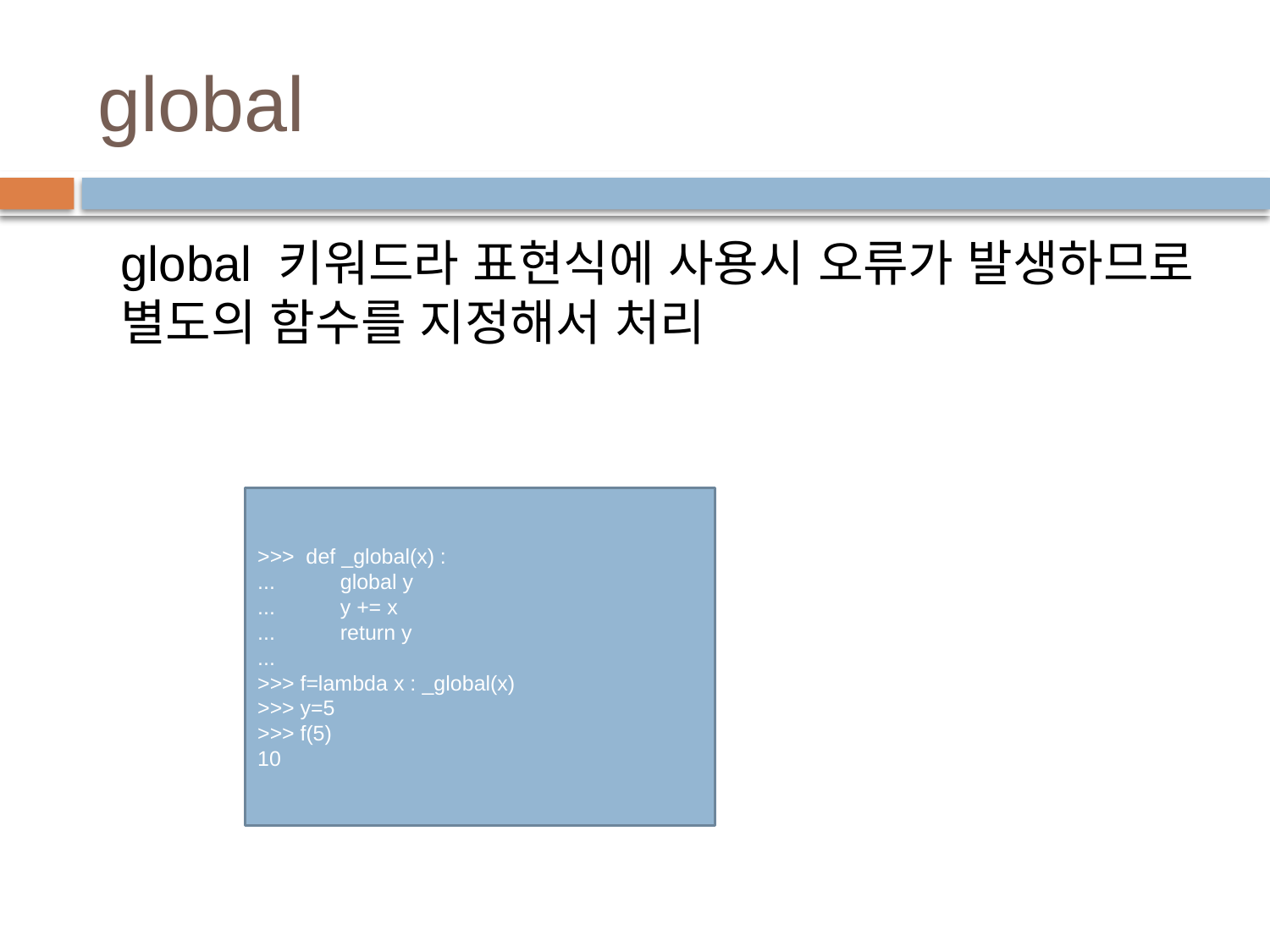

# global
global 키워드라 표현식에 사용시 오류가 발생하므로 별도의 함수를 지정해서 처리
>>>  def _global(x) :
...           global y
...           y += x
...           return y
...
>>> f=lambda x : _global(x)
>>> y=5
>>> f(5)
10